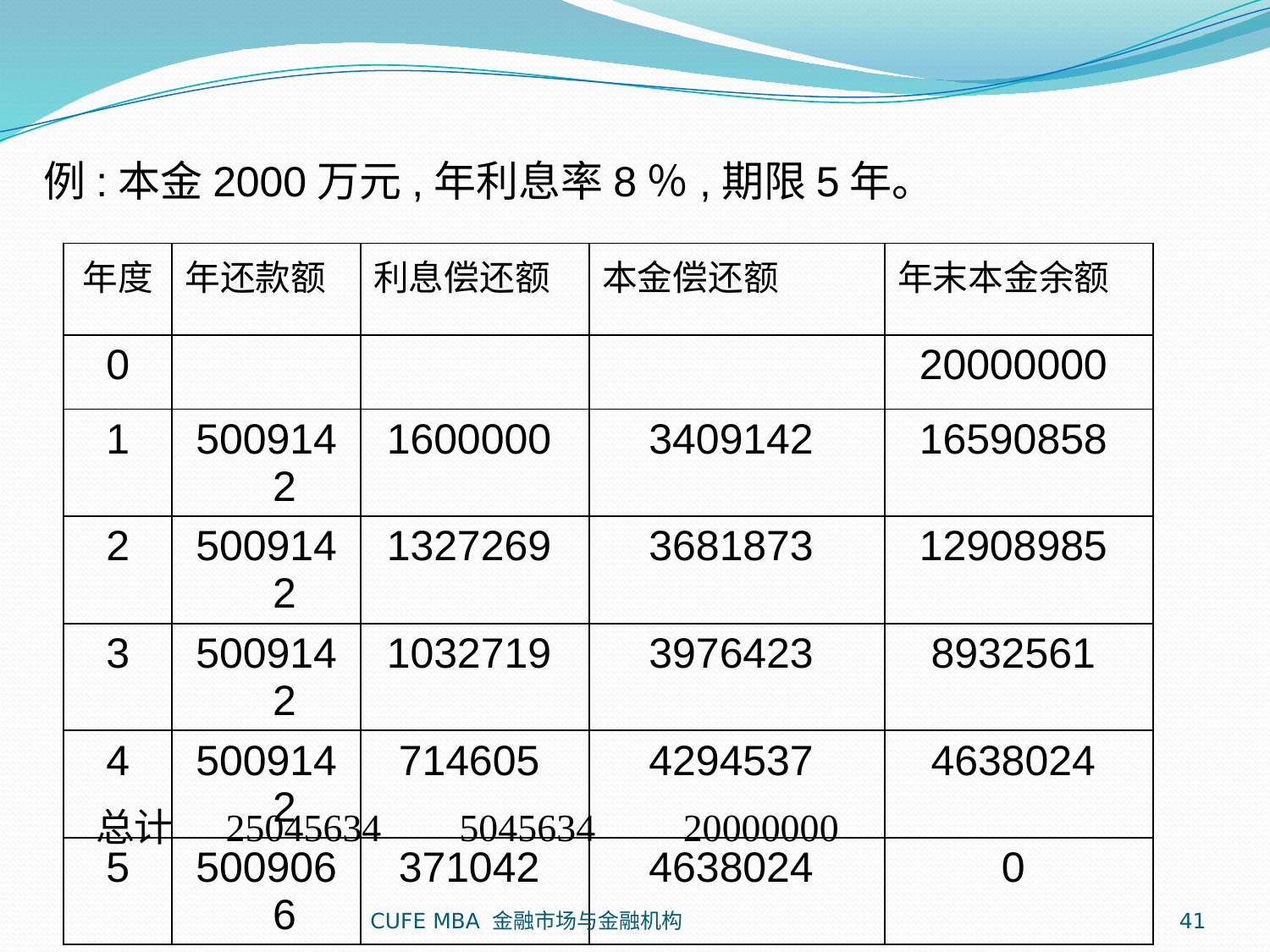

例:本金2000万元,年利息率8％,期限5年。
| 年度 | 年还款额 | 利息偿还额 | 本金偿还额 | 年末本金余额 |
| --- | --- | --- | --- | --- |
| 0 |  |  |  | 20000000 |
| 1 | 5009142 | 1600000 | 3409142 | 16590858 |
| 2 | 5009142 | 1327269 | 3681873 | 12908985 |
| 3 | 5009142 | 1032719 | 3976423 | 8932561 |
| 4 | 5009142 | 714605 | 4294537 | 4638024 |
| 5 | 5009066 | 371042 | 4638024 | 0 |
 总计     25045634        5045634         20000000
CUFE MBA 金融市场与金融机构
41